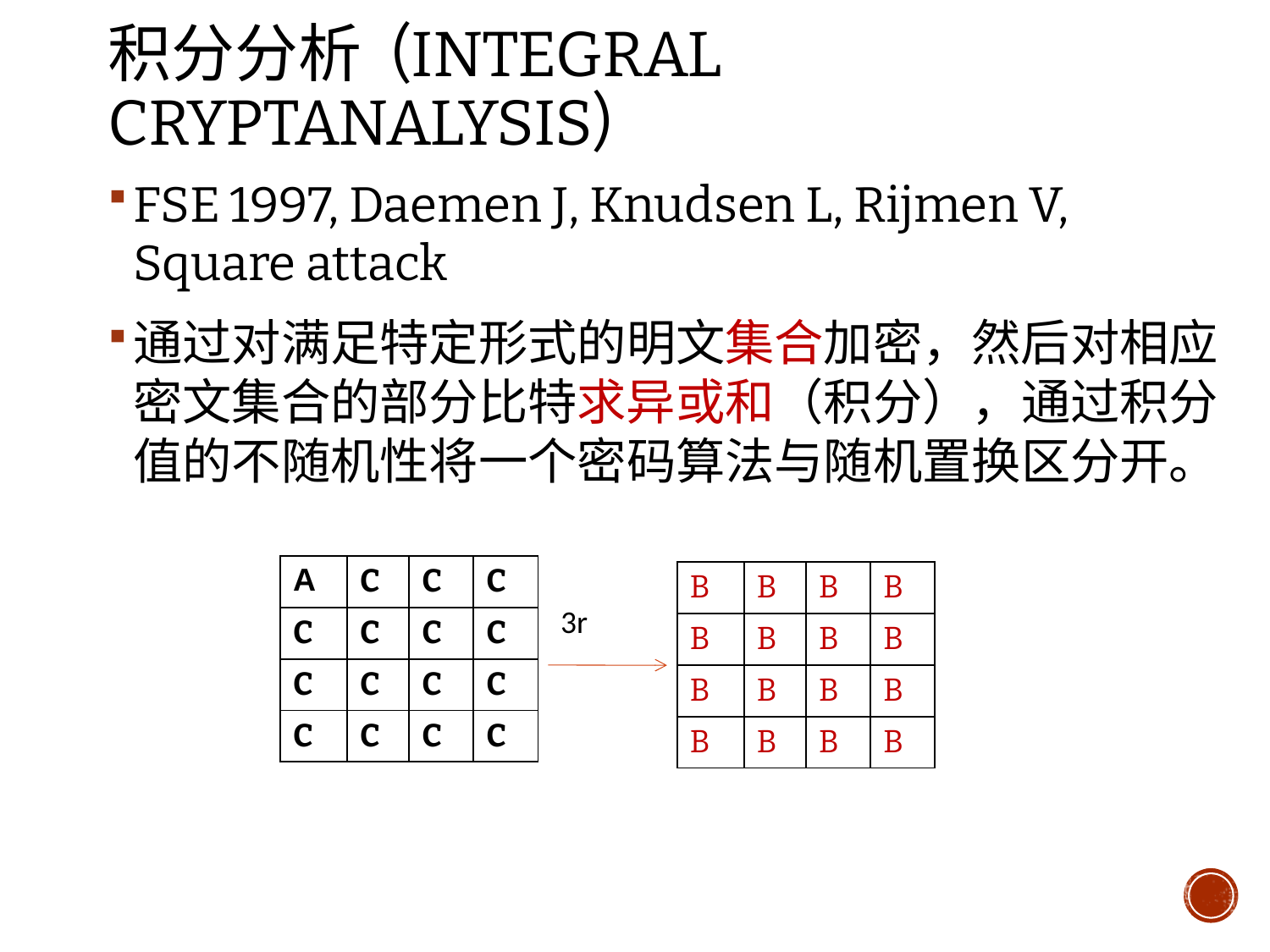

# 积分分析 (Integral cryptanalysis)
FSE 1997, Daemen J, Knudsen L, Rijmen V, Square attack
通过对满足特定形式的明文集合加密，然后对相应密文集合的部分比特求异或和（积分），通过积分值的不随机性将一个密码算法与随机置换区分开。

| A | C | C | C |
| --- | --- | --- | --- |
| C | C | C | C |
| C | C | C | C |
| C | C | C | C |
3r
| B | B | B | B |
| --- | --- | --- | --- |
| B | B | B | B |
| B | B | B | B |
| B | B | B | B |